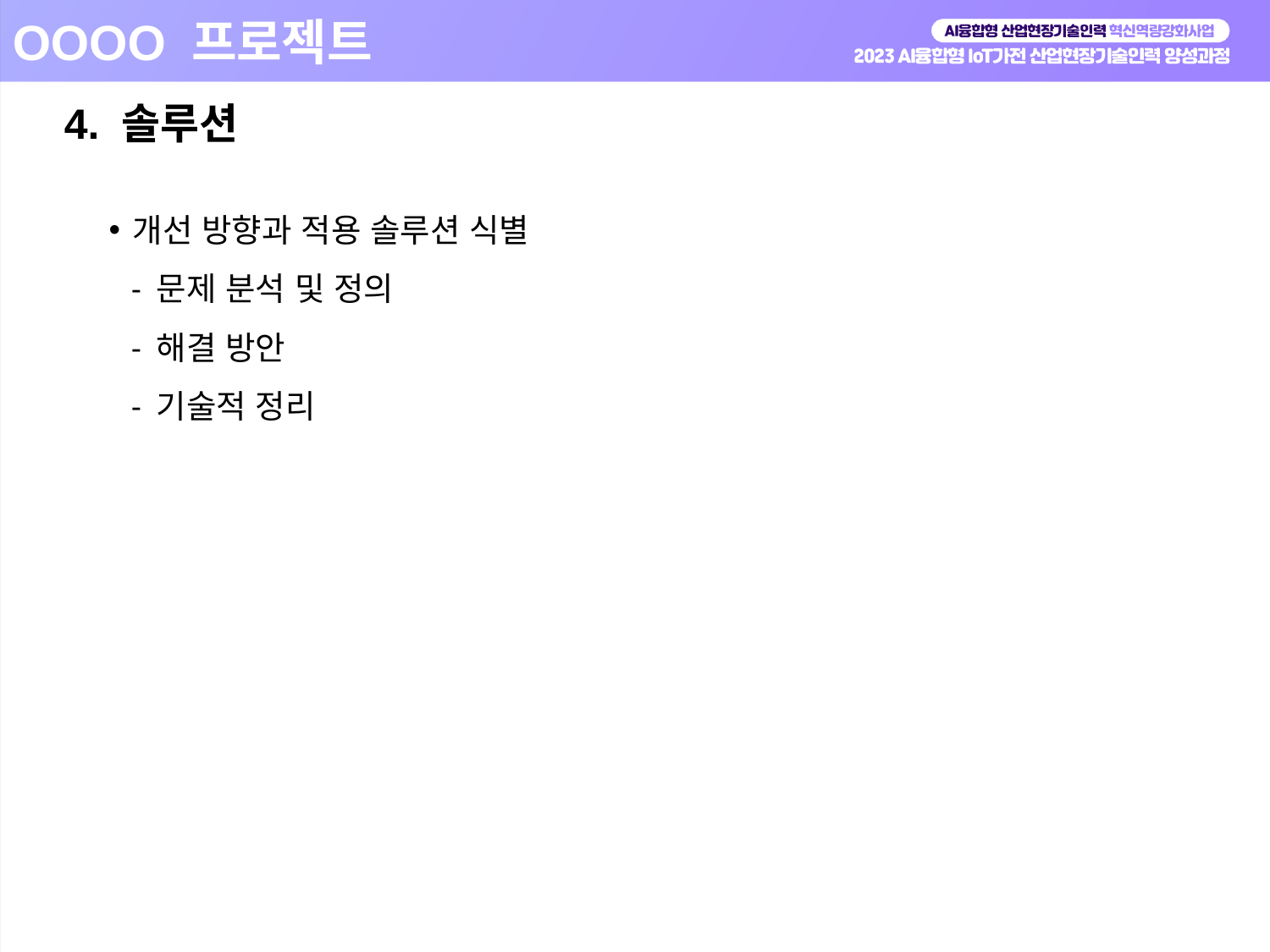

OOOO 프로젝트
4. 솔루션
개선 방향과 적용 솔루션 식별
   - 문제 분석 및 정의
   - 해결 방안
   - 기술적 정리